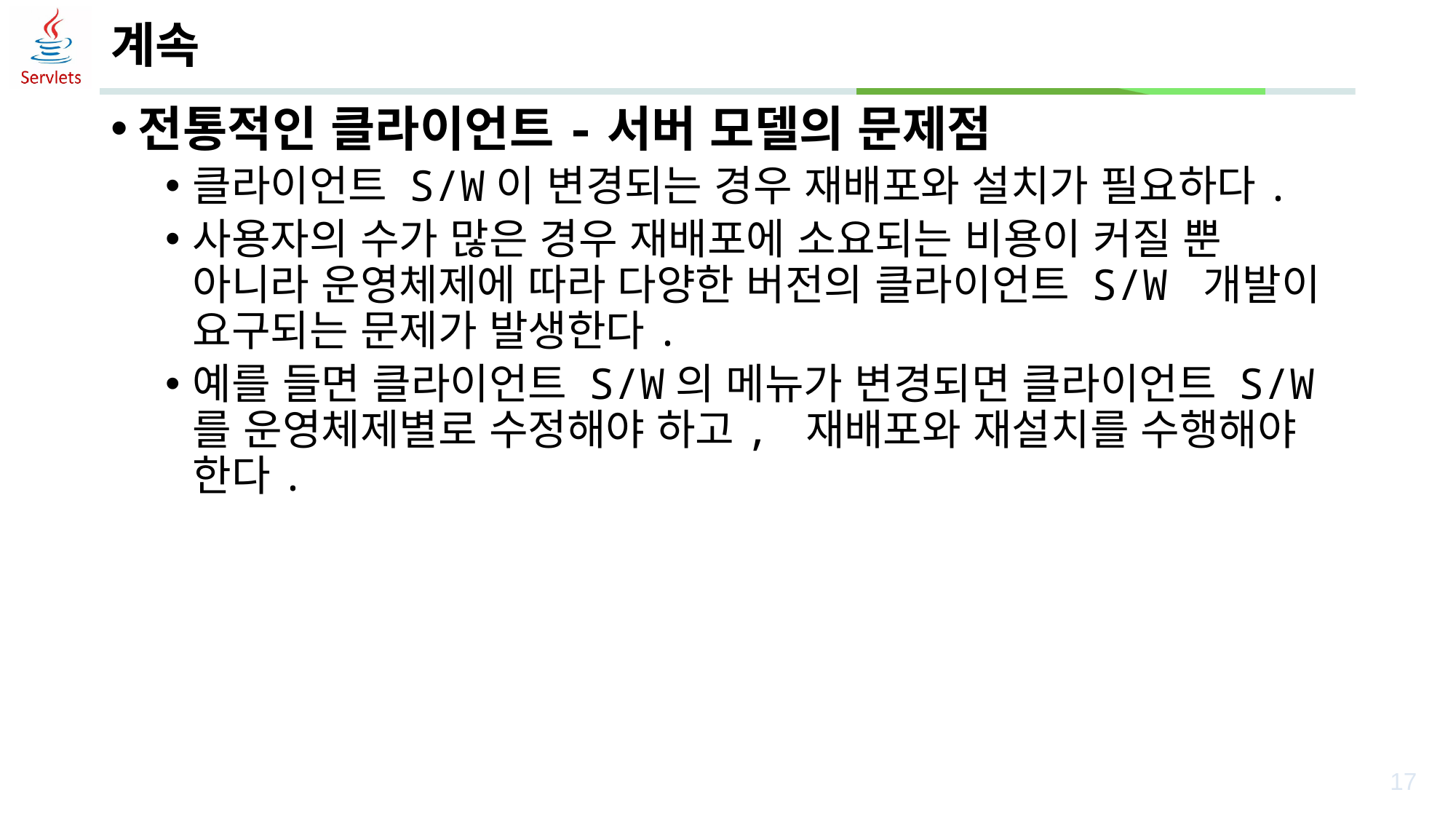

# 계속
전통적인 클라이언트-서버 모델의 문제점
클라이언트 S/W이 변경되는 경우 재배포와 설치가 필요하다.
사용자의 수가 많은 경우 재배포에 소요되는 비용이 커질 뿐 아니라 운영체제에 따라 다양한 버전의 클라이언트 S/W 개발이 요구되는 문제가 발생한다.
예를 들면 클라이언트 S/W의 메뉴가 변경되면 클라이언트 S/W를 운영체제별로 수정해야 하고, 재배포와 재설치를 수행해야 한다.
17